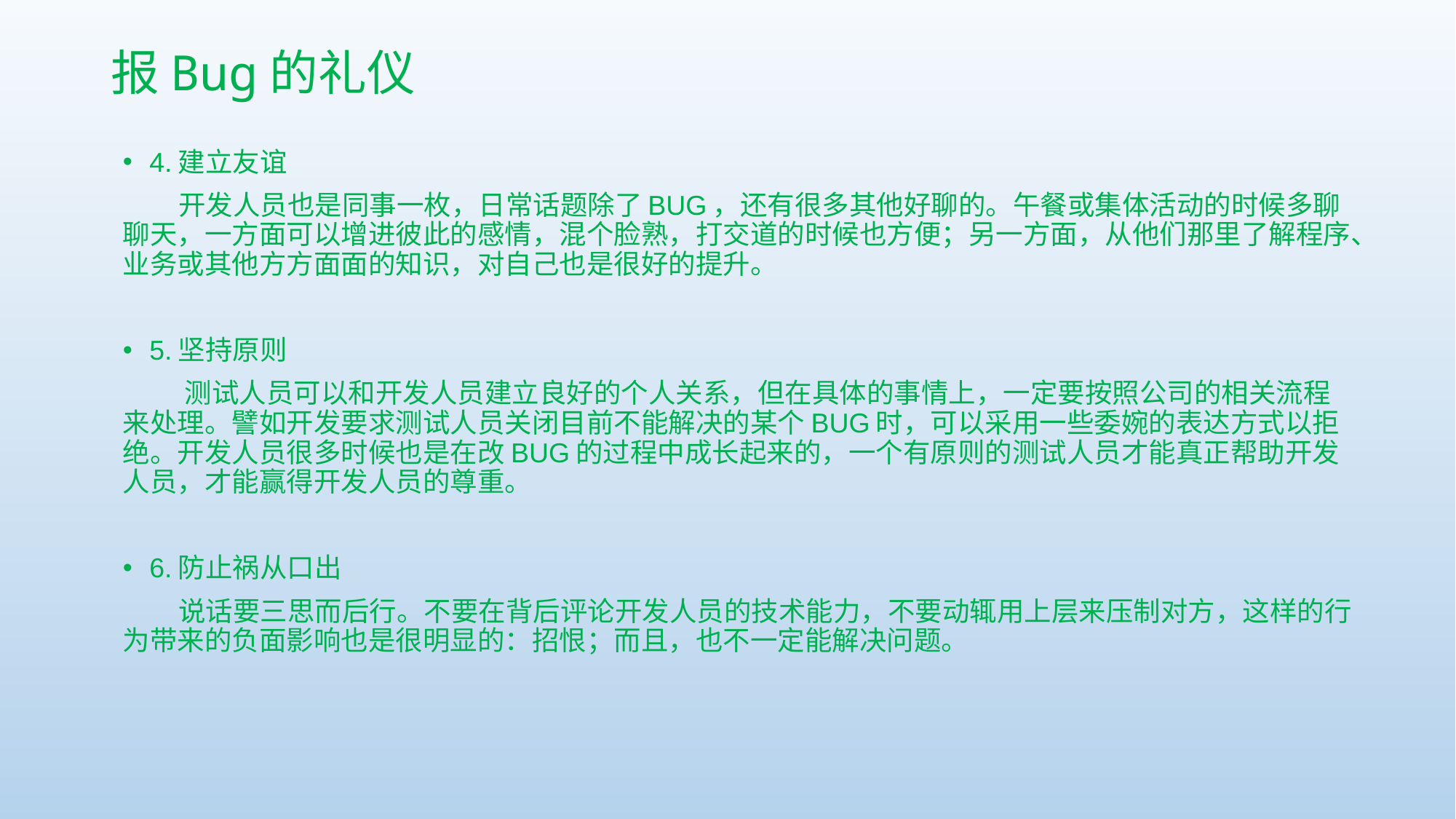

# 报Bug的礼仪
4.建立友谊
        开发人员也是同事一枚，日常话题除了BUG，还有很多其他好聊的。午餐或集体活动的时候多聊聊天，一方面可以增进彼此的感情，混个脸熟，打交道的时候也方便；另一方面，从他们那里了解程序、业务或其他方方面面的知识，对自己也是很好的提升。

5.坚持原则
         测试人员可以和开发人员建立良好的个人关系，但在具体的事情上，一定要按照公司的相关流程来处理。譬如开发要求测试人员关闭目前不能解决的某个BUG时，可以采用一些委婉的表达方式以拒绝。开发人员很多时候也是在改BUG的过程中成长起来的，一个有原则的测试人员才能真正帮助开发人员，才能赢得开发人员的尊重。

6.防止祸从口出
        说话要三思而后行。不要在背后评论开发人员的技术能力，不要动辄用上层来压制对方，这样的行为带来的负面影响也是很明显的：招恨；而且，也不一定能解决问题。